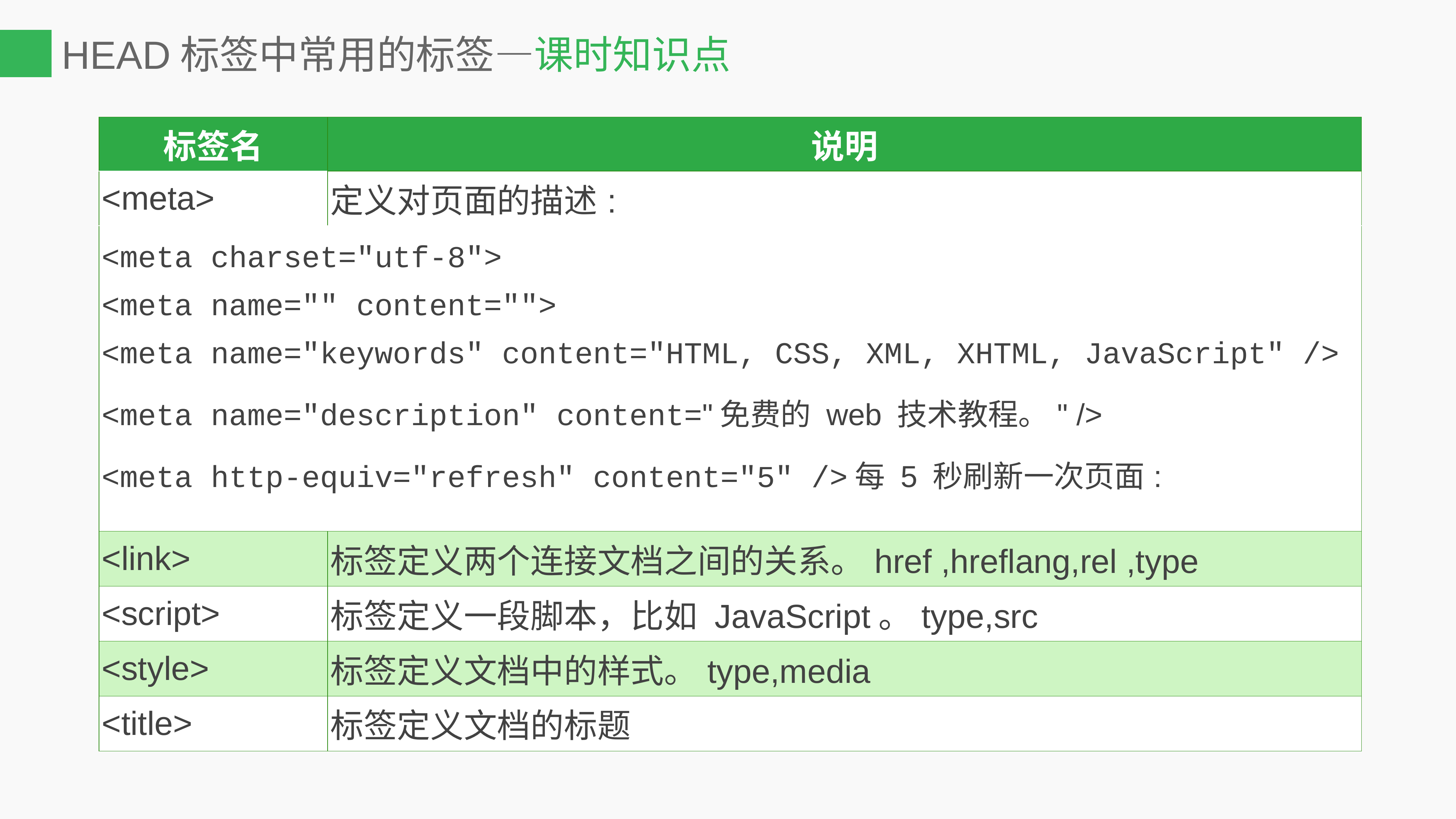

# HEAD标签中常用的标签—课时知识点
| 标签名 | 说明 |
| --- | --- |
| <meta> | 定义对页面的描述: |
| <meta charset="utf-8"> <meta name="" content=""> <meta name="keywords" content="HTML, CSS, XML, XHTML, JavaScript" /> <meta name="description" content="免费的 web 技术教程。" /> <meta http-equiv="refresh" content="5" />每 5 秒刷新一次页面: |  |
| <link> | 标签定义两个连接文档之间的关系。href ,hreflang,rel ,type |
| <script> | 标签定义一段脚本，比如 JavaScript。type,src |
| <style> | 标签定义文档中的样式。type,media |
| <title> | 标签定义文档的标题 |